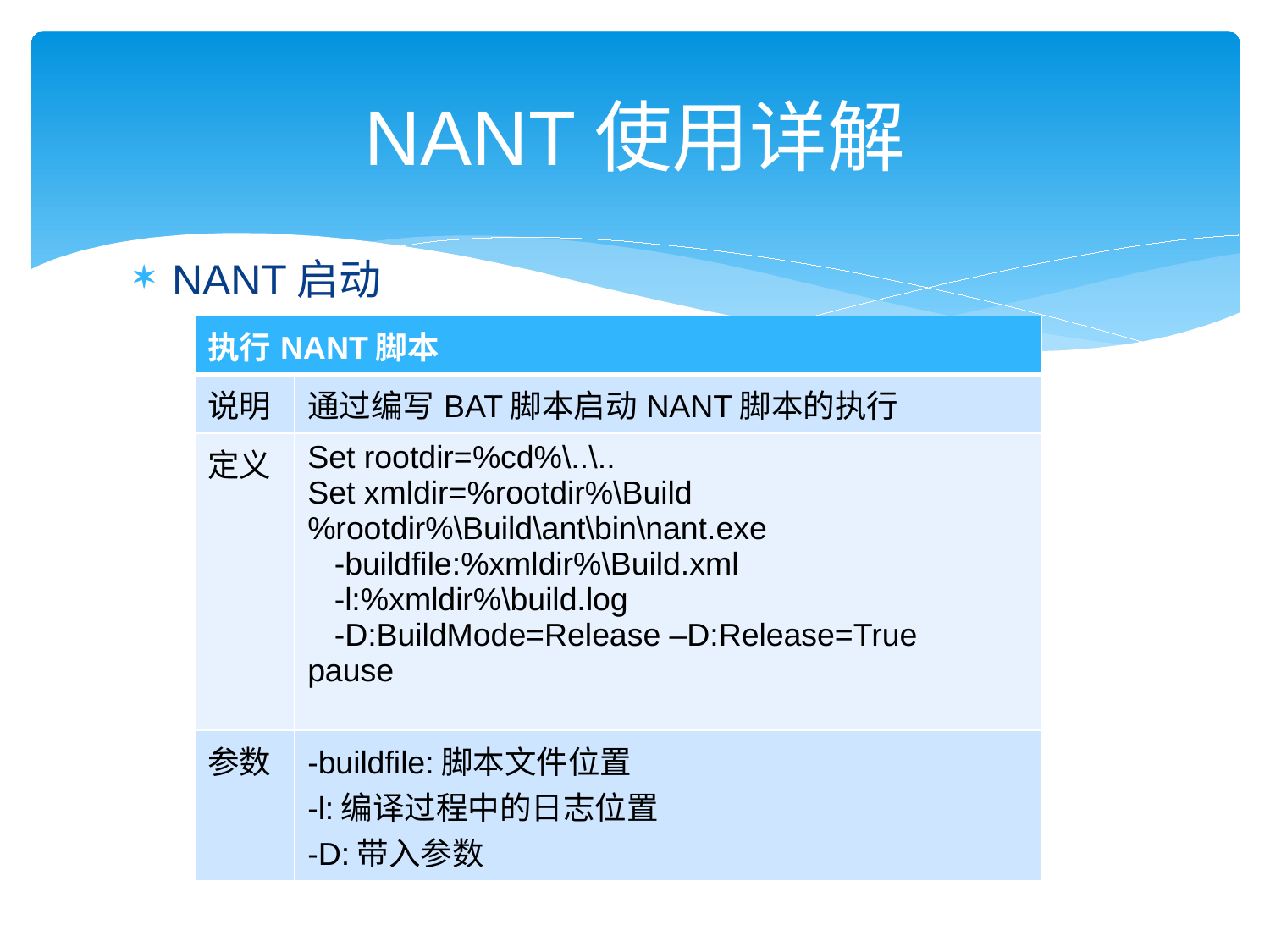

# NANT使用详解
NANT启动

| 执行NANT脚本 |  |
| --- | --- |
| 说明 | 通过编写BAT脚本启动NANT脚本的执行 |
| 定义 | Set rootdir=%cd%\..\.. Set xmldir=%rootdir%\Build %rootdir%\Build\ant\bin\nant.exe -buildfile:%xmldir%\Build.xml -l:%xmldir%\build.log -D:BuildMode=Release –D:Release=True pause |
| 参数 | -buildfile:脚本文件位置 -l:编译过程中的日志位置 -D:带入参数 |